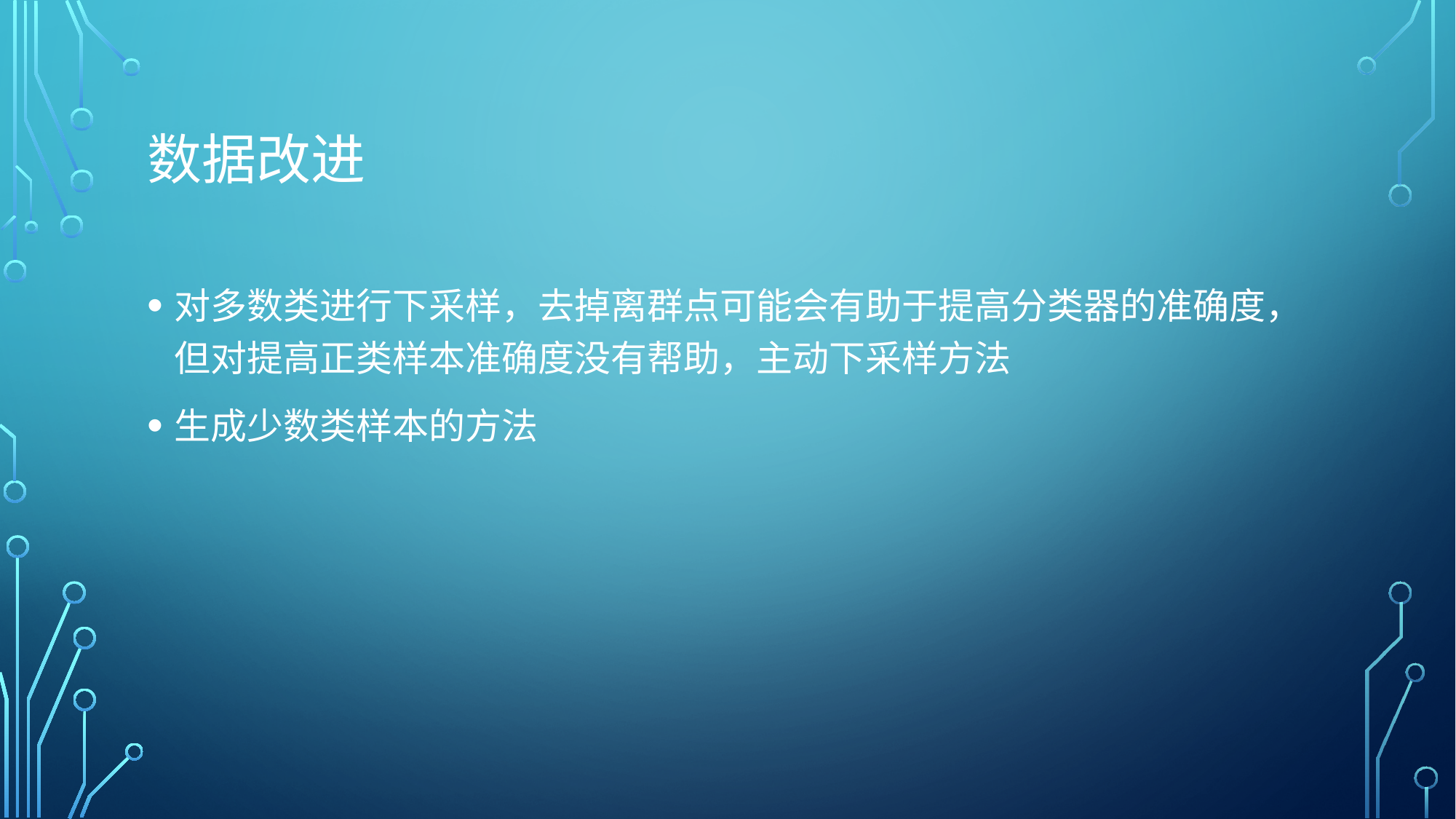

# 数据改进
对多数类进行下采样，去掉离群点可能会有助于提高分类器的准确度，但对提高正类样本准确度没有帮助，主动下采样方法
生成少数类样本的方法